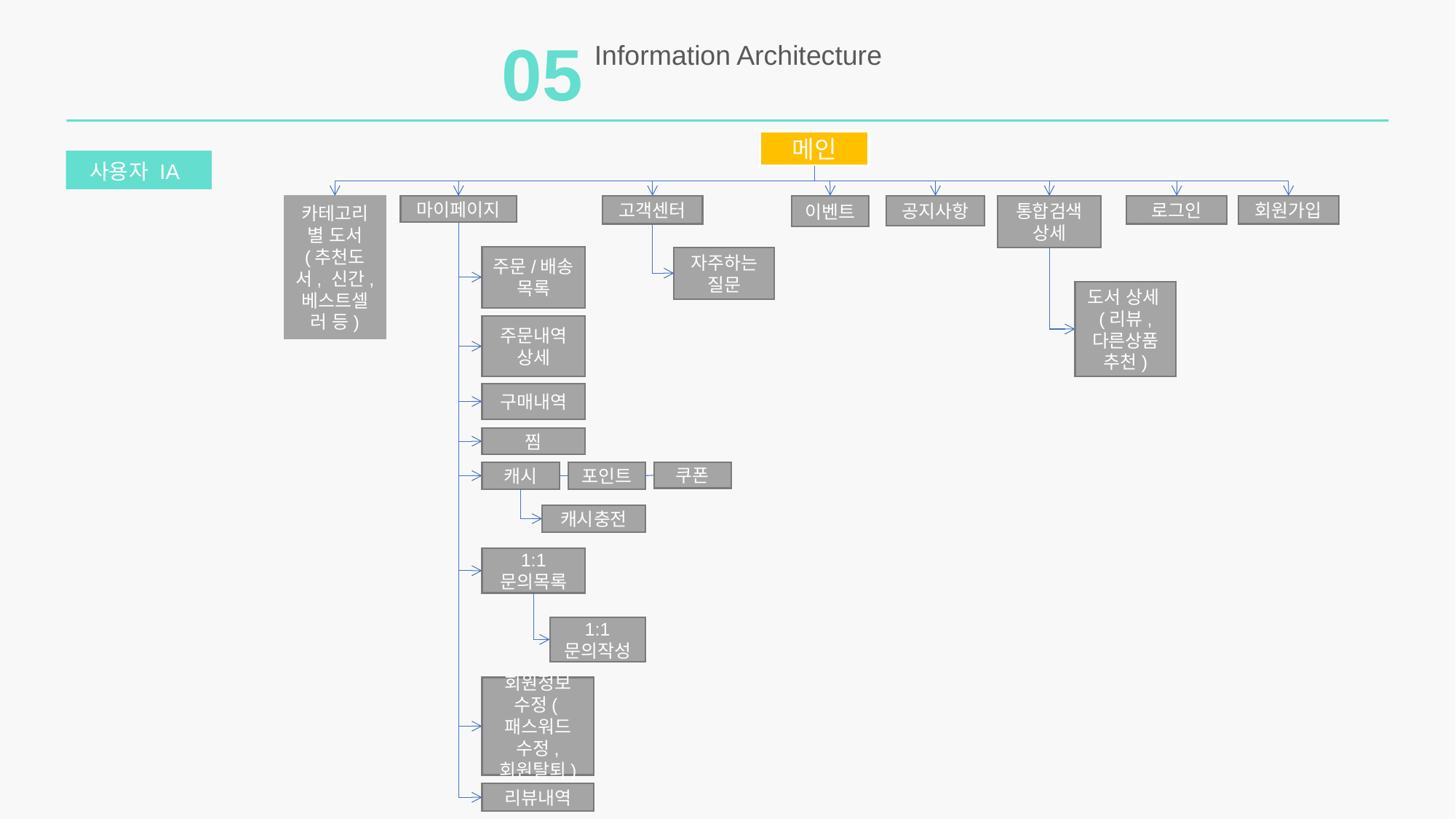

05
Information Architecture

메인

사용자 IA
이벤트
공지사항
카테고리별 도서
(추천도서, 신간,
베스트셀러 등)
마이페이지
고객센터
통합검색
상세
로그인
회원가입
주문/배송 목록
자주하는
질문
도서 상세(리뷰,
다른상품
추천)
주문내역
상세
구매내역
찜
쿠폰
캐시
포인트
캐시충전
1:1
문의목록
1:1
문의작성
회원정보
수정(패스워드 수정, 회원탈퇴)
리뷰내역